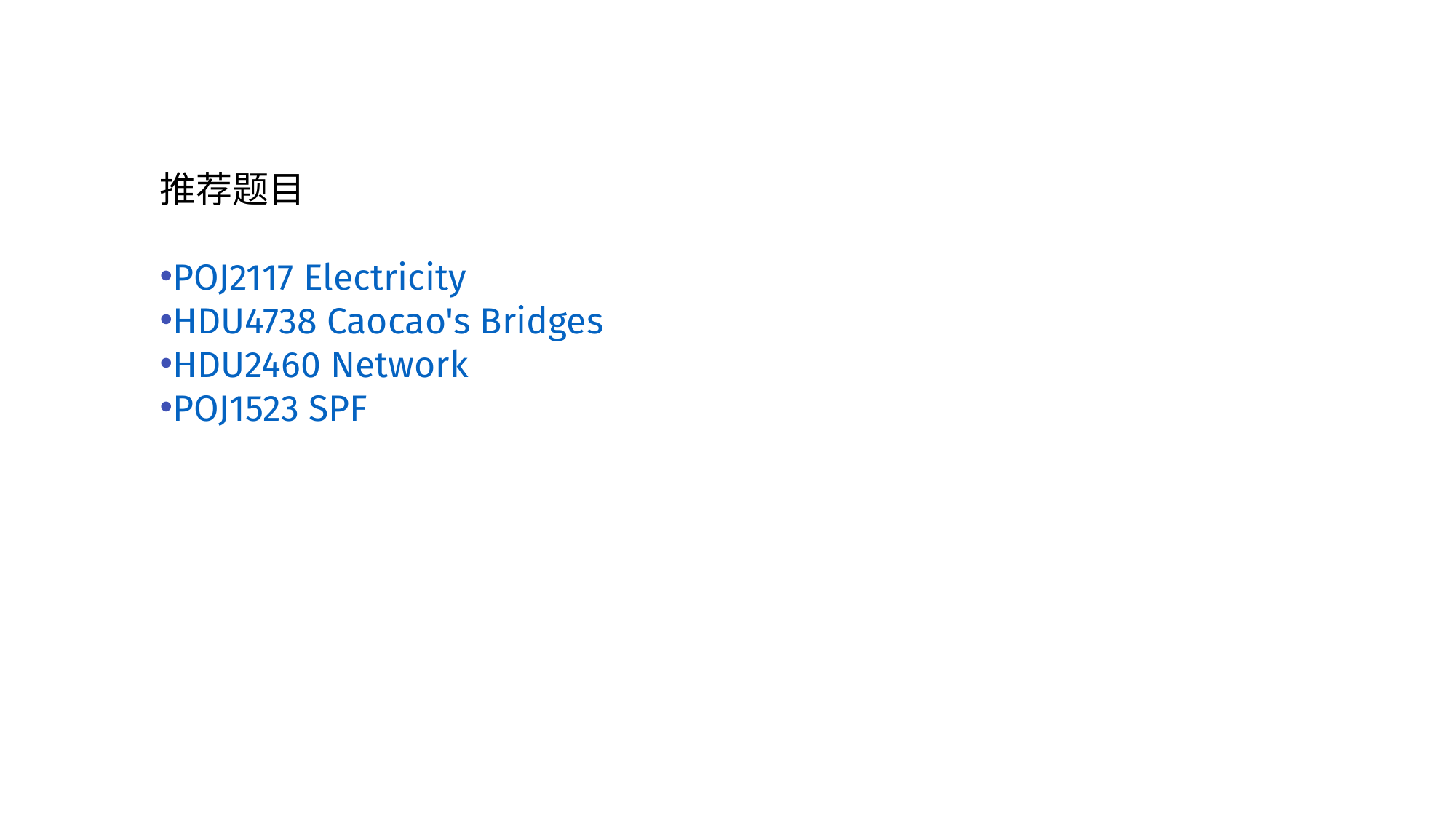

推荐题目

POJ2117 Electricity
HDU4738 Caocao's Bridges
HDU2460 Network
POJ1523 SPF